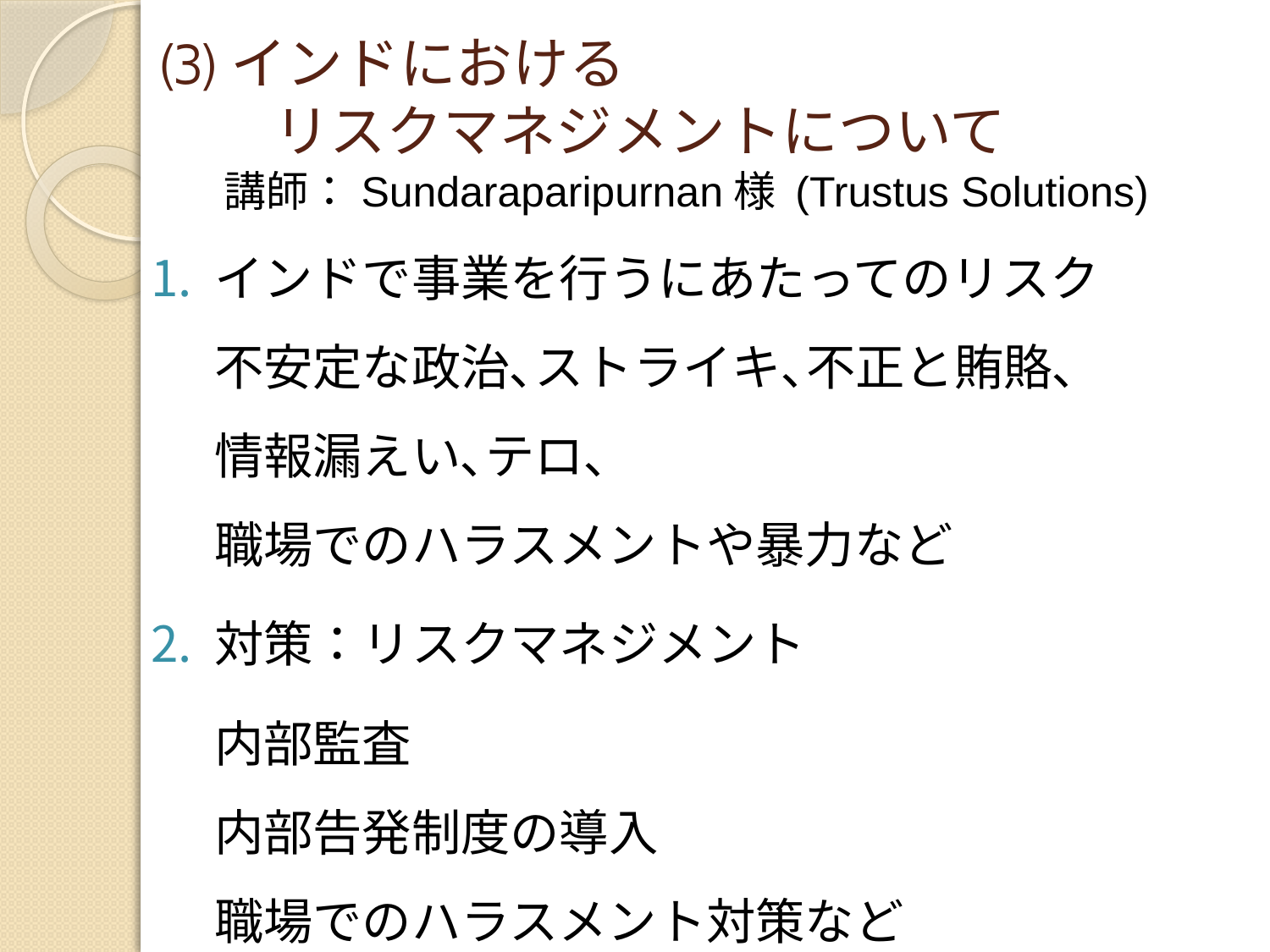

# (3)インドにおける 　　リスクマネジメントについて
講師：Sundaraparipurnan様 (Trustus Solutions)
インドで事業を行うにあたってのリスク
不安定な政治､ストライキ､不正と賄賂､
情報漏えい､テロ､
職場でのハラスメントや暴力など
対策：リスクマネジメント
	内部監査
内部告発制度の導入
職場でのハラスメント対策など